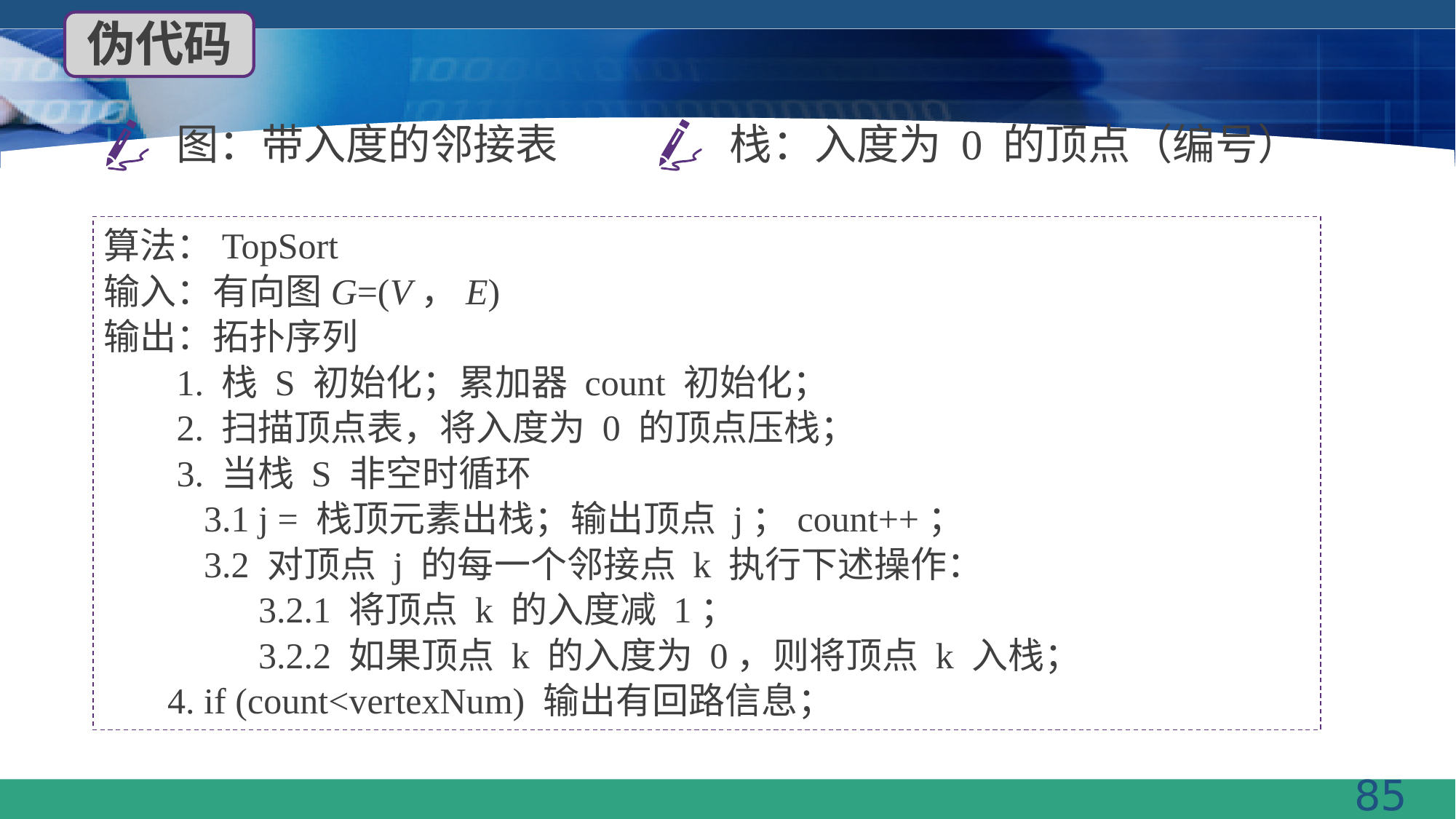

伪代码

图：带入度的邻接表

栈：入度为 0 的顶点（编号）

算法：TopSort
输入：有向图G=(V，E)
输出：拓扑序列
  1. 栈 S 初始化；累加器 count 初始化；
  2. 扫描顶点表，将入度为 0 的顶点压栈；
        3. 当栈 S 非空时循环
           3.1 j = 栈顶元素出栈；输出顶点 j；count++；
           3.2 对顶点 j 的每一个邻接点 k 执行下述操作：
                 3.2.1 将顶点 k 的入度减 1；
                 3.2.2 如果顶点 k 的入度为 0，则将顶点 k 入栈；
       4. if (count<vertexNum) 输出有回路信息；